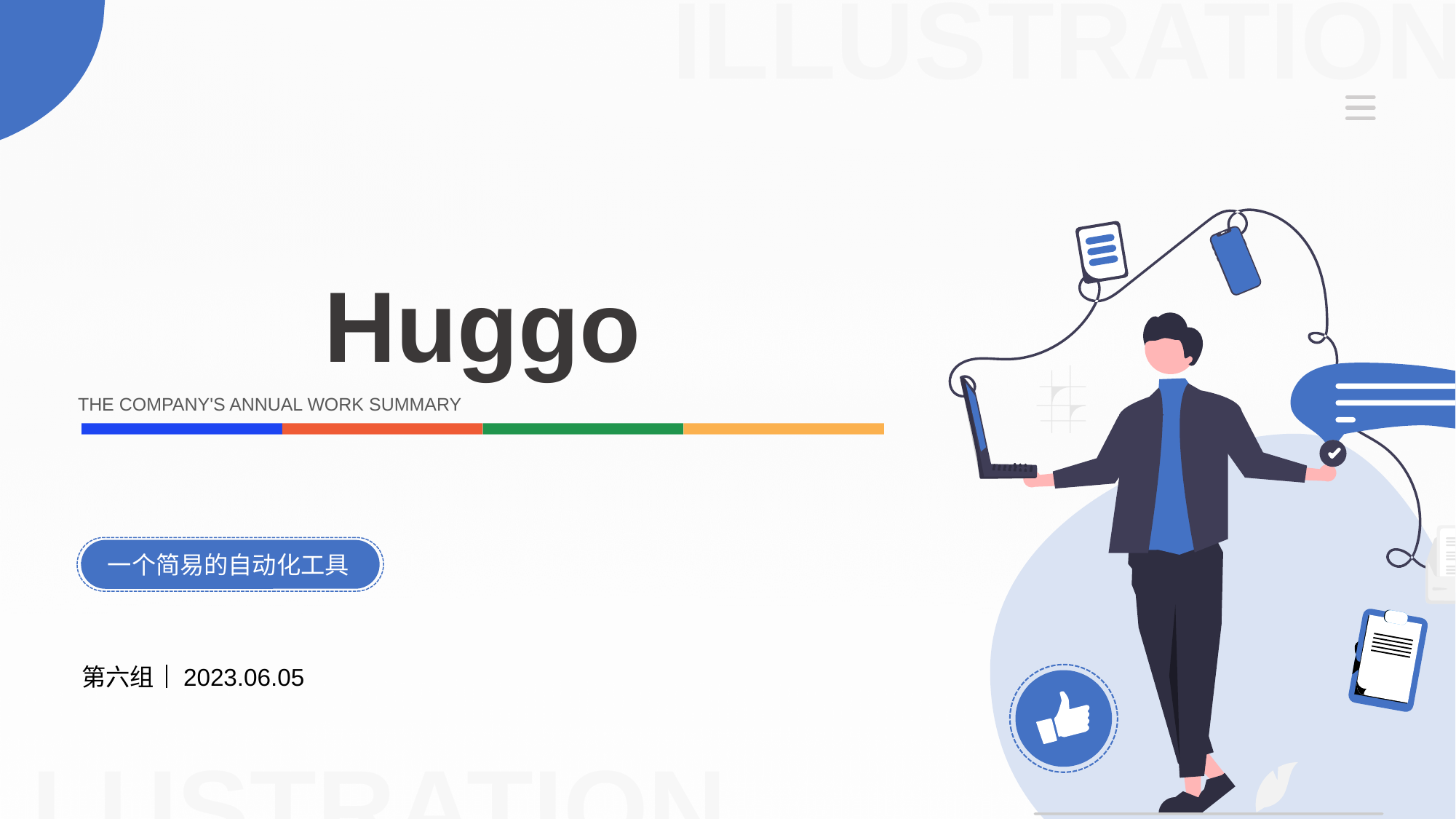

ILLUSTRATION
Huggo
THE COMPANY'S ANNUAL WORK SUMMARY

一个简易的自动化工具
2023.06.05
第六组
ILLUSTRATION